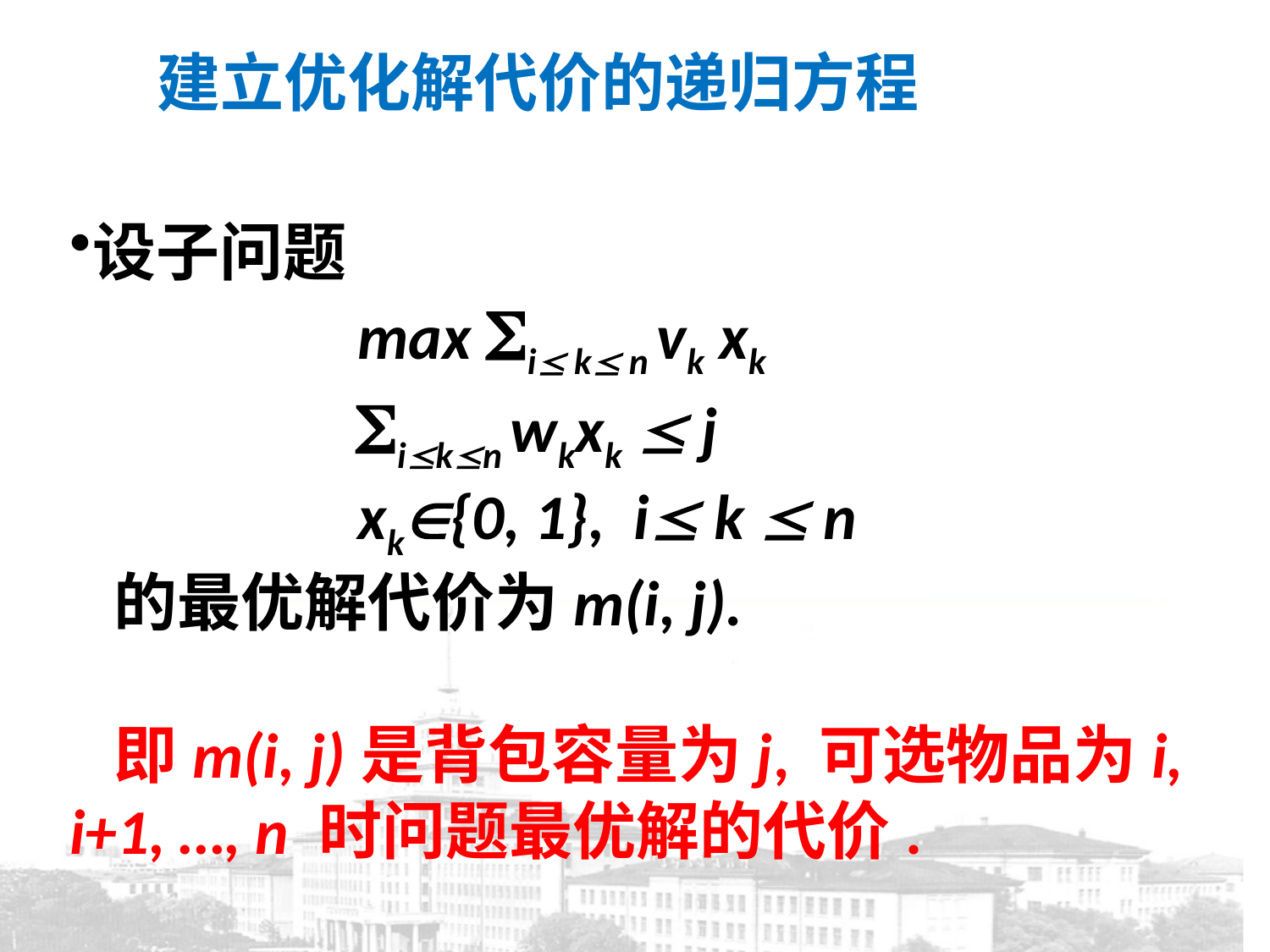

建立优化解代价的递归方程
设子问题
                    max Σi≤ k≤ n vk xk
                  Σi≤k≤n wkxk ≤ j
                    xk∈{0, 1},  i≤ k ≤ n
  的最优解代价为m(i, j).

  即m(i, j)是背包容量为j, 可选物品为i, i+1, …, n 时问题最优解的代价.